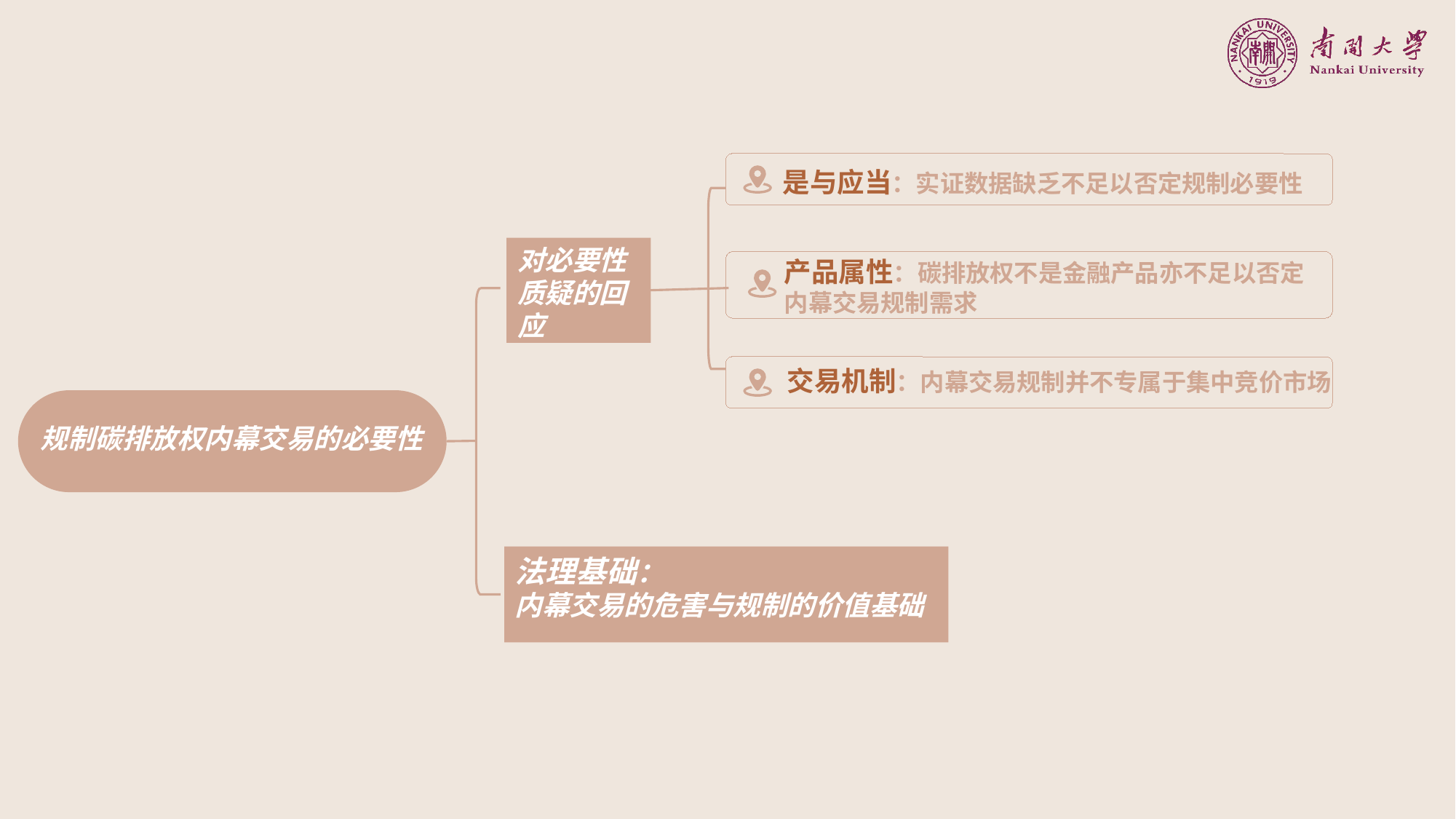

是与应当：实证数据缺乏不足以否定规制必要性

产品属性：碳排放权不是金融产品亦不足以否定
内幕交易规制需求

交易机制：内幕交易规制并不专属于集中竞价市场

规制碳排放权内幕交易的必要性

对必要性质疑的回应
法理基础：
内幕交易的危害与规制的价值基础